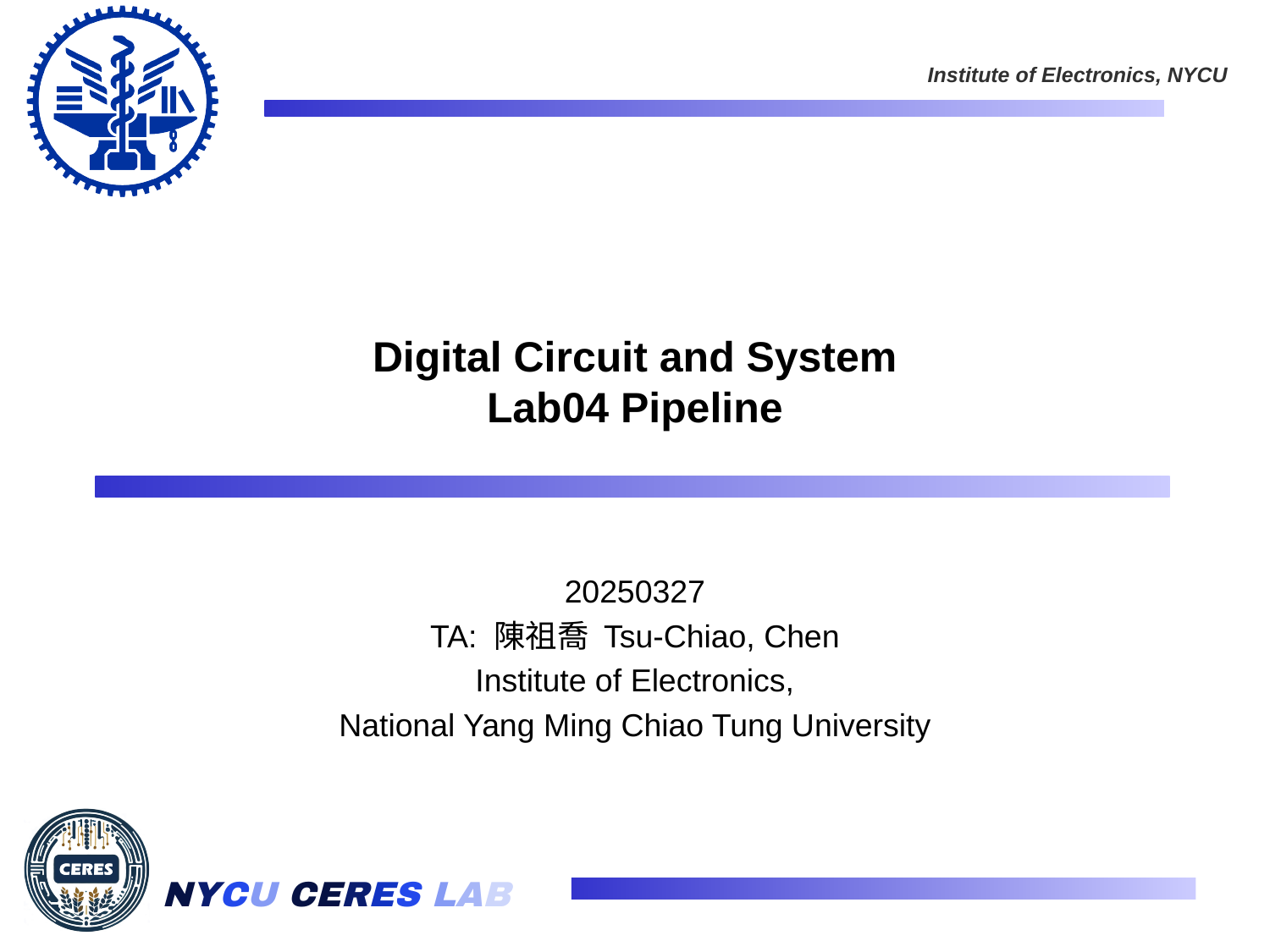

# Digital Circuit and System Lab04 Pipeline
20250327
TA: 陳祖喬 Tsu-Chiao, Chen
Institute of Electronics,
National Yang Ming Chiao Tung University